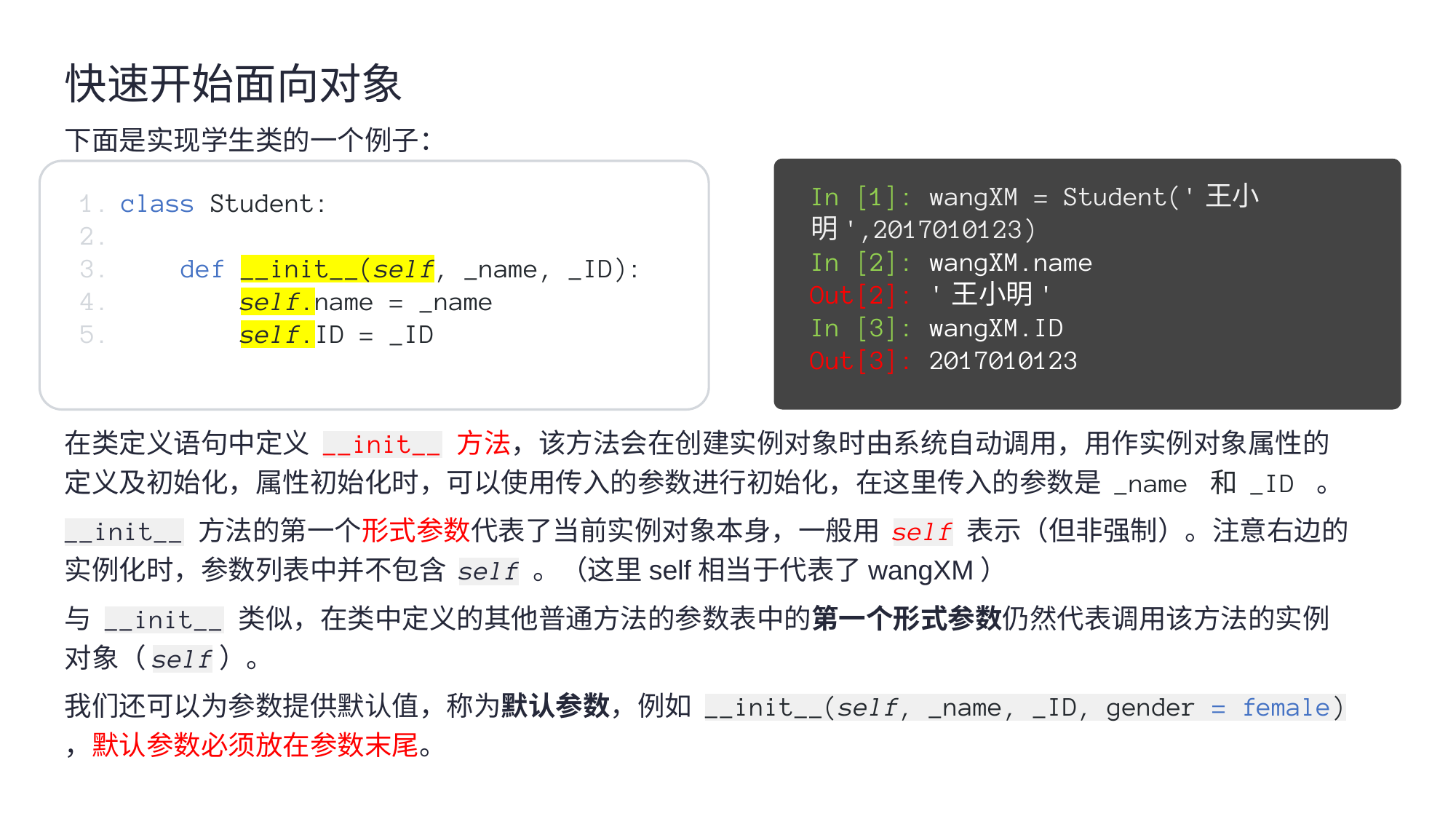

快速开始面向对象
下面是实现学生类的一个例子：
In [1]: wangXM = Student('王小明',2017010123)
In [2]: wangXM.name
Out[2]: '王小明'
In [3]: wangXM.ID
Out[3]: 2017010123
class Student:

    def __init__(self, _name, _ID):
        self.name = _name
        self.ID = _ID
在类定义语句中定义 __init__ 方法，该方法会在创建实例对象时由系统自动调用，用作实例对象属性的定义及初始化，属性初始化时，可以使用传入的参数进行初始化，在这里传入的参数是 _name 和 _ID 。
__init__ 方法的第一个形式参数代表了当前实例对象本身，一般用 self 表示（但非强制）。注意右边的实例化时，参数列表中并不包含 self 。（这里self相当于代表了wangXM）
与 __init__ 类似，在类中定义的其他普通方法的参数表中的第一个形式参数仍然代表调用该方法的实例对象（self）。
我们还可以为参数提供默认值，称为默认参数，例如 __init__(self, _name, _ID, gender = female) ，默认参数必须放在参数末尾。